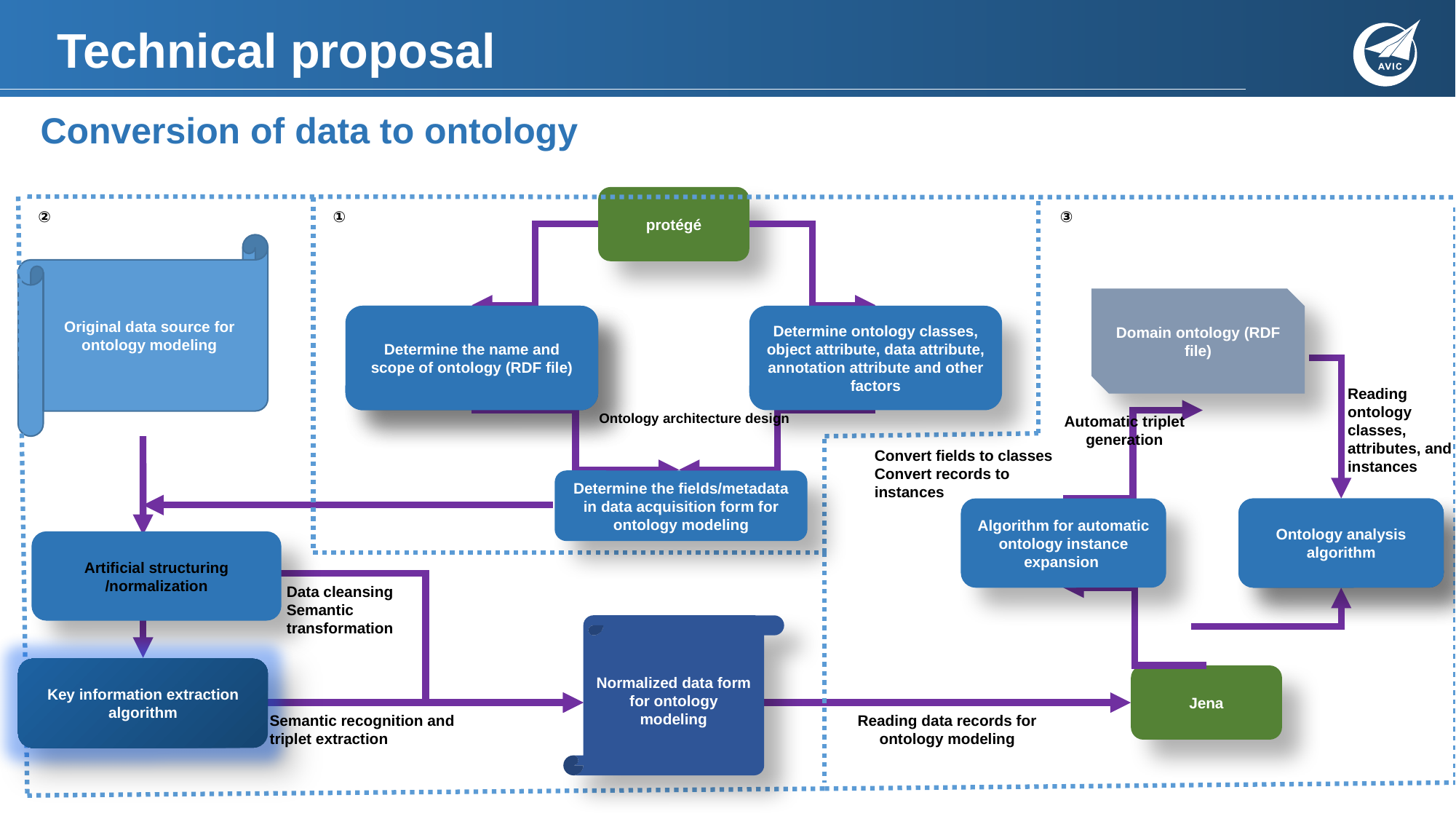

# Technical proposal
Conversion of data to ontology
protégé

Original data source for ontology modeling
Domain ontology (RDF file)
ontology模型（RDF文件）名称和范围确定
Determine the name and scope of ontology (RDF file)
Determine ontology classes, object attribute, data attribute, annotation attribute and other factors
Reading ontology classes, attributes, and instances
Ontology architecture design
Automatic triplet generation
Convert fields to classes
Convert records to instances
Determine the fields/metadata in data acquisition form for ontology modeling
ontology模型解析算法
Ontology analysis algorithm
Algorithm for automatic ontology instance expansion
Artificial structuring /normalization
Data cleansing
Semantic transformation
Normalized data form for ontology modeling
Key information extraction algorithm
Jena
Reading data records for ontology modeling
Semantic recognition and triplet extraction